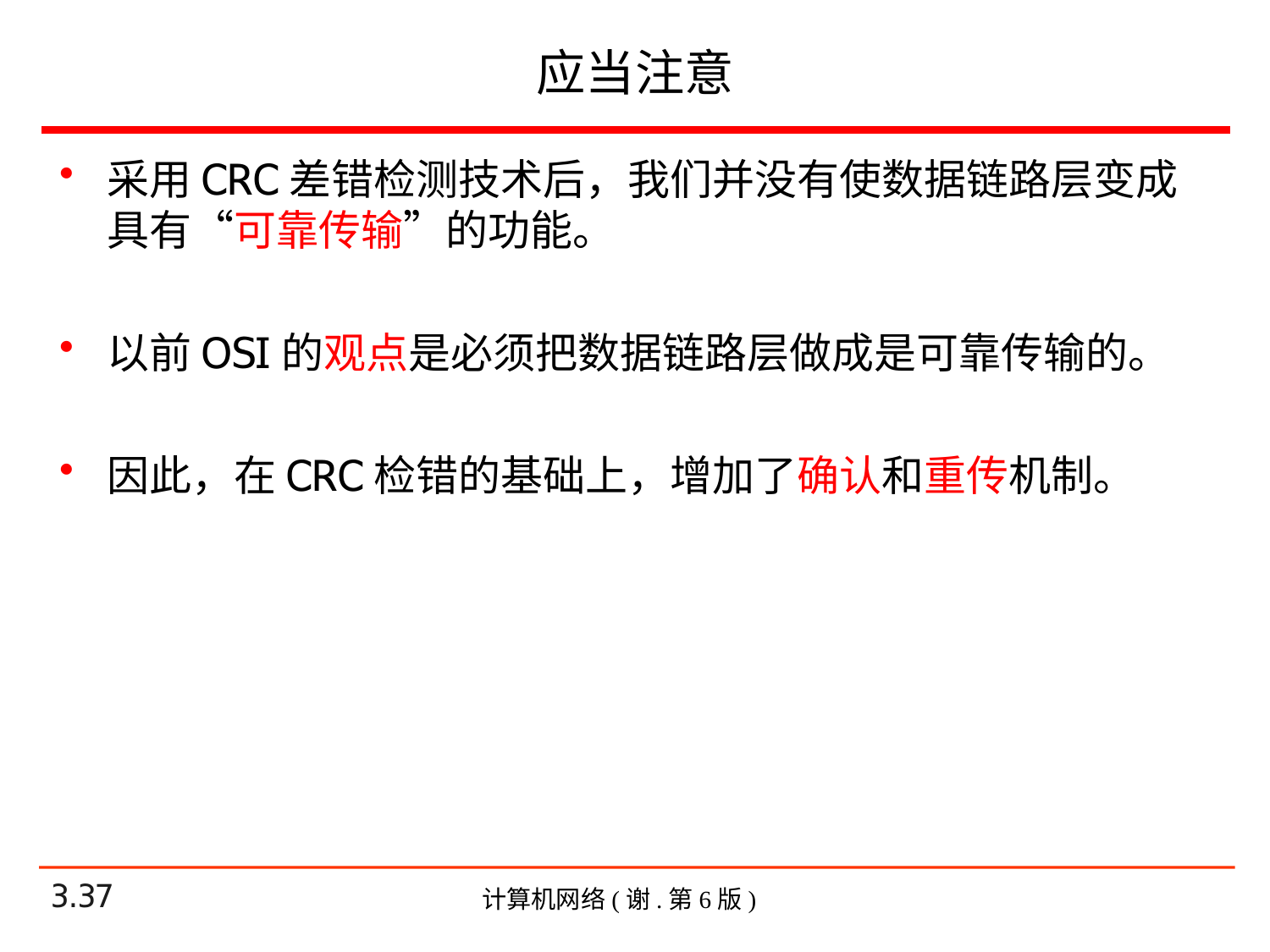

# 应当注意
采用CRC差错检测技术后，我们并没有使数据链路层变成具有“可靠传输”的功能。

以前OSI的观点是必须把数据链路层做成是可靠传输的。

因此，在CRC检错的基础上，增加了确认和重传机制。